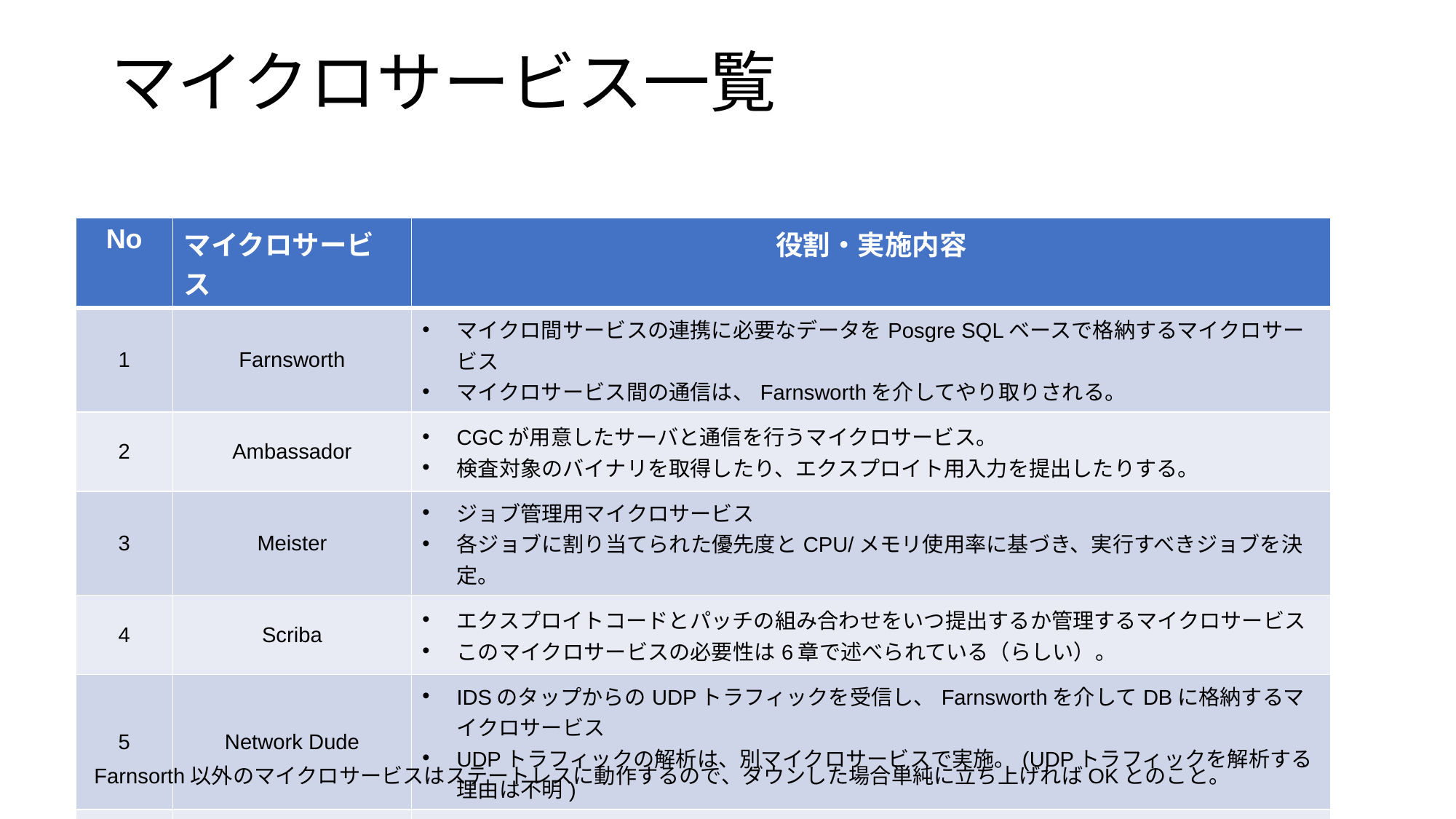

# マイクロサービス一覧
| No | マイクロサービス | 役割・実施内容 |
| --- | --- | --- |
| 1 | Farnsworth | マイクロ間サービスの連携に必要なデータをPosgre SQLベースで格納するマイクロサービス マイクロサービス間の通信は、Farnsworthを介してやり取りされる。 |
| 2 | Ambassador | CGCが用意したサーバと通信を行うマイクロサービス。 検査対象のバイナリを取得したり、エクスプロイト用入力を提出したりする。 |
| 3 | Meister | ジョブ管理用マイクロサービス 各ジョブに割り当てられた優先度とCPU/メモリ使用率に基づき、実行すべきジョブを決定。 |
| 4 | Scriba | エクスプロイトコードとパッチの組み合わせをいつ提出するか管理するマイクロサービス このマイクロサービスの必要性は6章で述べられている（らしい）。 |
| 5 | Network Dude | IDSのタップからのUDPトラフィックを受信し、Farnsworthを介してDBに格納するマイクロサービス UDPトラフィックの解析は、別マイクロサービスで実施。(UDPトラフィックを解析する理由は不明) |
| 6 | Worker | Angr, Driller, Patcherexなどのツールを実行するマイクロサービス 各ワーカ内にはQEMUが組み込まれていた。 |
Farnsorth以外のマイクロサービスはステートレスに動作するので、ダウンした場合単純に立ち上げればOKとのこと。